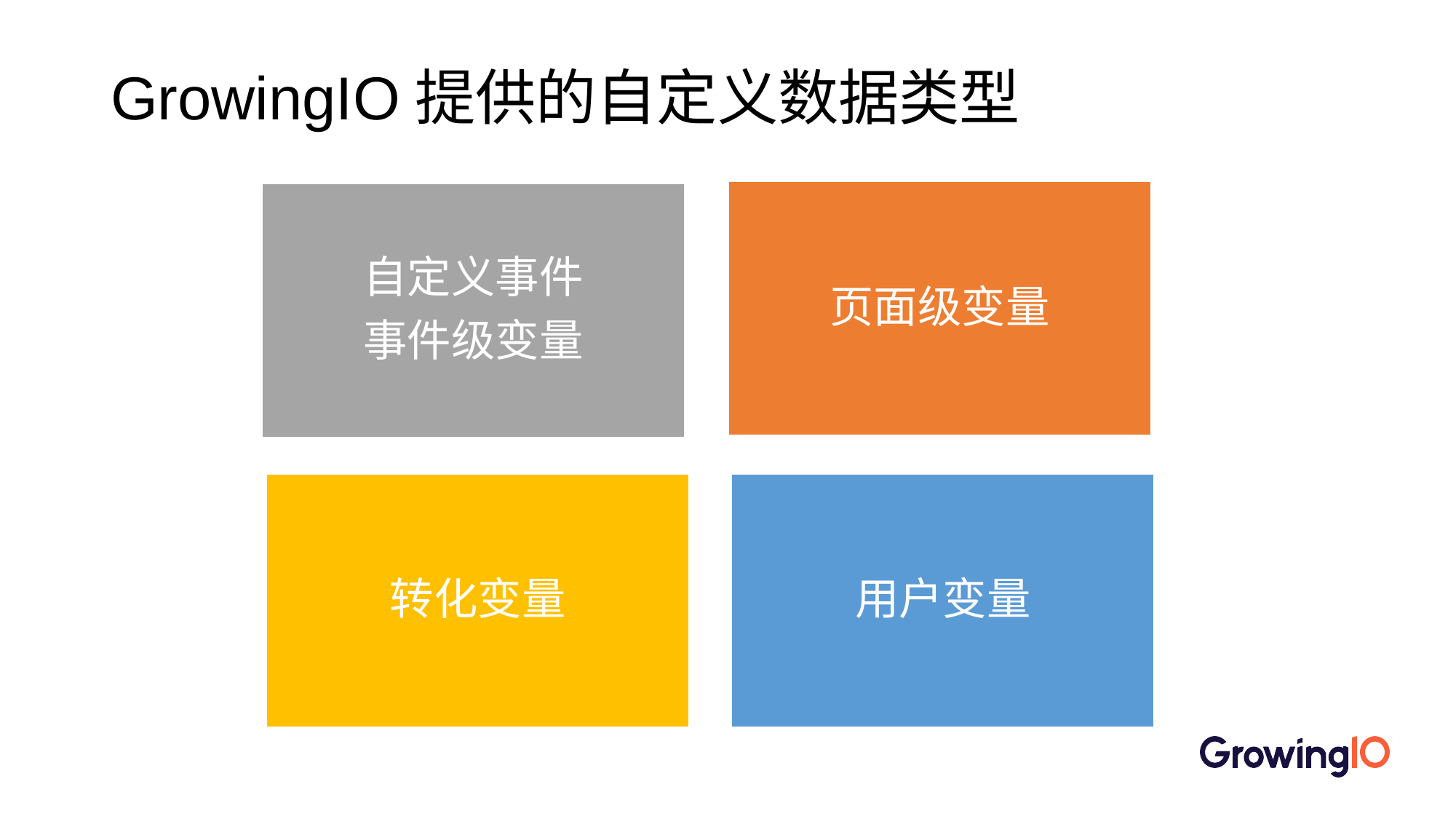

# GrowingIO提供的自定义数据类型
页面级变量
自定义事件
事件级变量
转化变量
用户变量